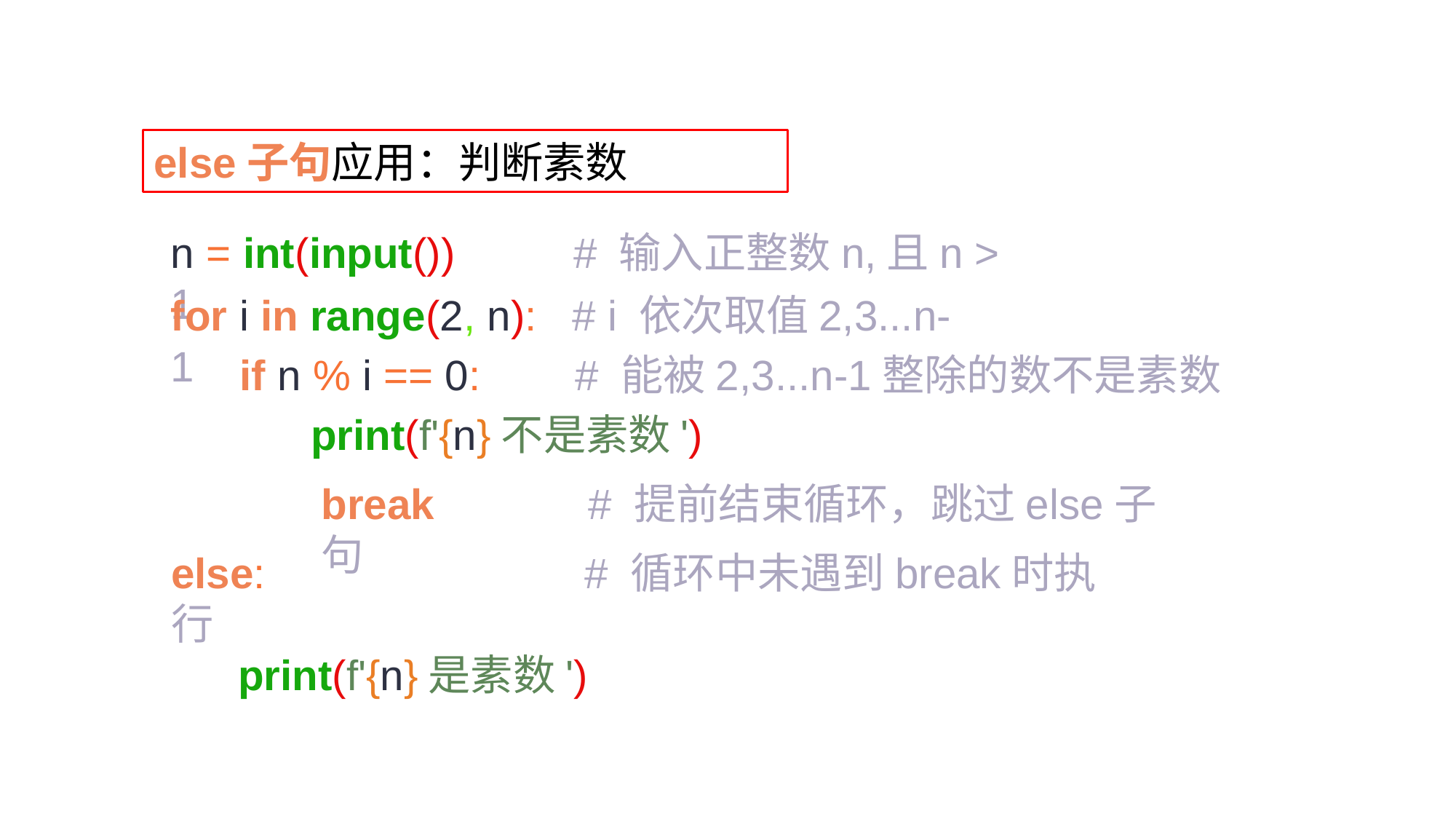

else子句应用：判断素数
n = int(input())          # 输入正整数n,且n > 1
for i in range(2, n):   # i 依次取值2,3...n-1
if n % i == 0:        # 能被2,3...n-1整除的数不是素数
print(f'{n}不是素数')
break             # 提前结束循环，跳过else子句
else:                           # 循环中未遇到break时执行
      print(f'{n}是素数')